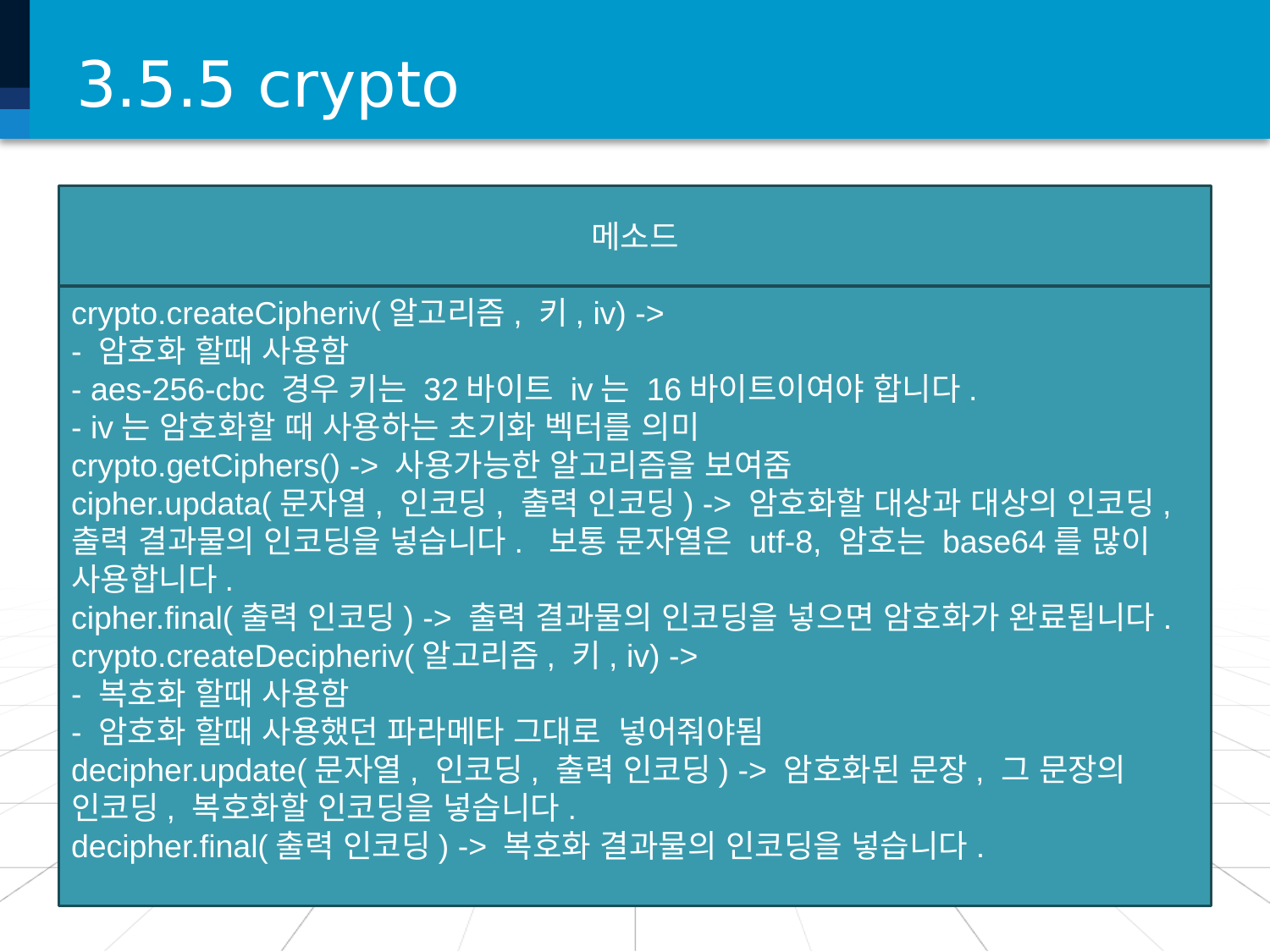

# 3.5.5 crypto
메소드
crypto.createCipheriv(알고리즘, 키, iv) ->
- 암호화 할때 사용함
- aes-256-cbc 경우 키는 32바이트 iv는 16바이트이여야 합니다.
- iv는 암호화할 때 사용하는 초기화 벡터를 의미
crypto.getCiphers() -> 사용가능한 알고리즘을 보여줌
cipher.updata(문자열, 인코딩, 출력 인코딩) -> 암호화할 대상과 대상의 인코딩, 출력 결과물의 인코딩을 넣습니다.  보통 문자열은 utf-8, 암호는 base64를 많이 사용합니다.
cipher.final(출력 인코딩) -> 출력 결과물의 인코딩을 넣으면 암호화가 완료됩니다.
crypto.createDecipheriv(알고리즘, 키, iv) ->
- 복호화 할때 사용함
- 암호화 할때 사용했던 파라메타 그대로  넣어줘야됨
decipher.update(문자열, 인코딩, 출력 인코딩) -> 암호화된 문장, 그 문장의 인코딩, 복호화할 인코딩을 넣습니다.
decipher.final(출력 인코딩) -> 복호화 결과물의 인코딩을 넣습니다.